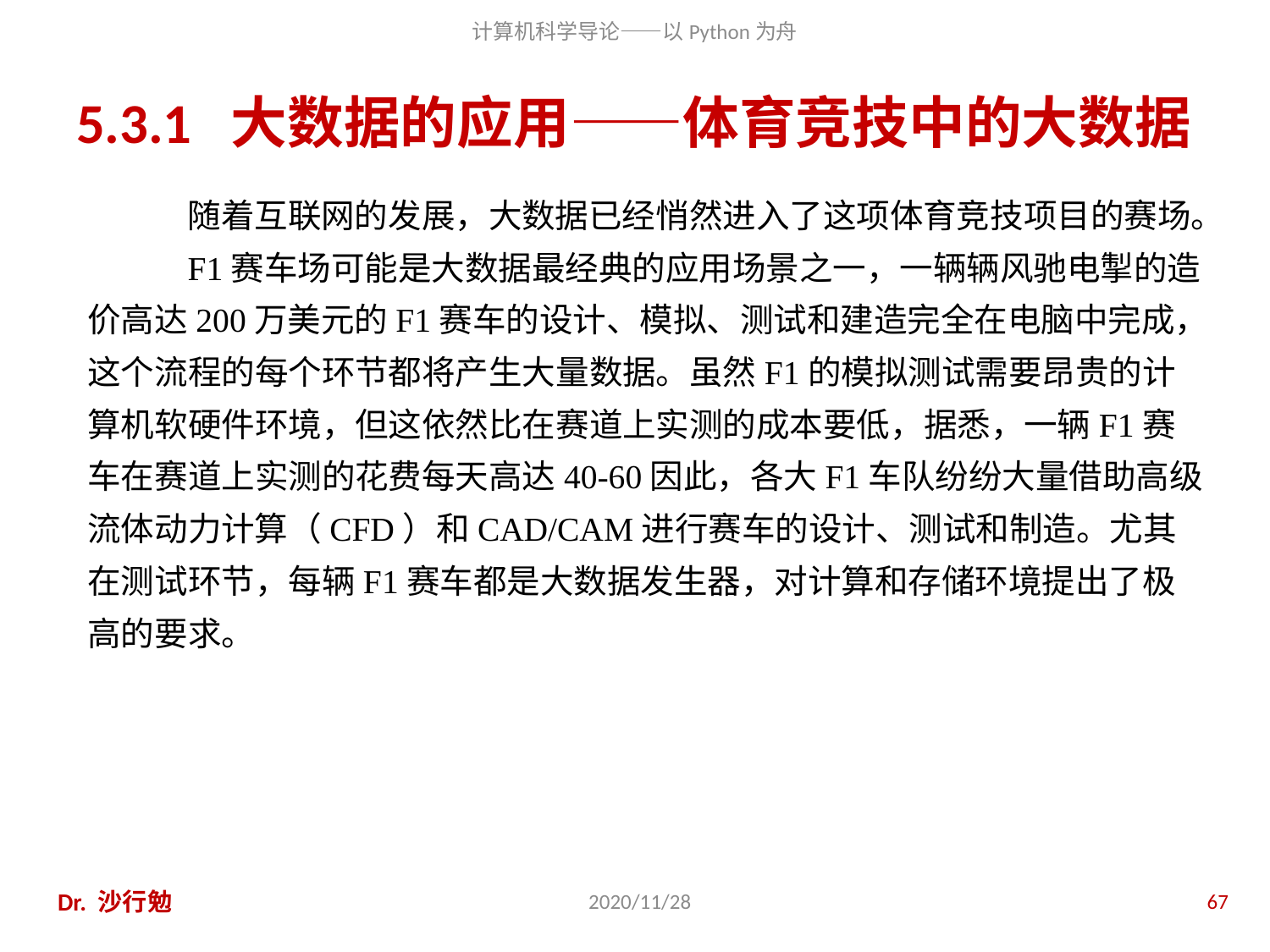

# 5.3.1  大数据的应用——体育竞技中的大数据
随着互联网的发展，大数据已经悄然进入了这项体育竞技项目的赛场。
F1赛车场可能是大数据最经典的应用场景之一，一辆辆风驰电掣的造价高达200万美元的F1赛车的设计、模拟、测试和建造完全在电脑中完成，这个流程的每个环节都将产生大量数据。虽然F1的模拟测试需要昂贵的计算机软硬件环境，但这依然比在赛道上实测的成本要低，据悉，一辆F1赛车在赛道上实测的花费每天高达40-60因此，各大F1车队纷纷大量借助高级流体动力计算（CFD）和CAD/CAM进行赛车的设计、测试和制造。尤其在测试环节，每辆F1赛车都是大数据发生器，对计算和存储环境提出了极高的要求。
Dr. 沙行勉
2020/11/28
67